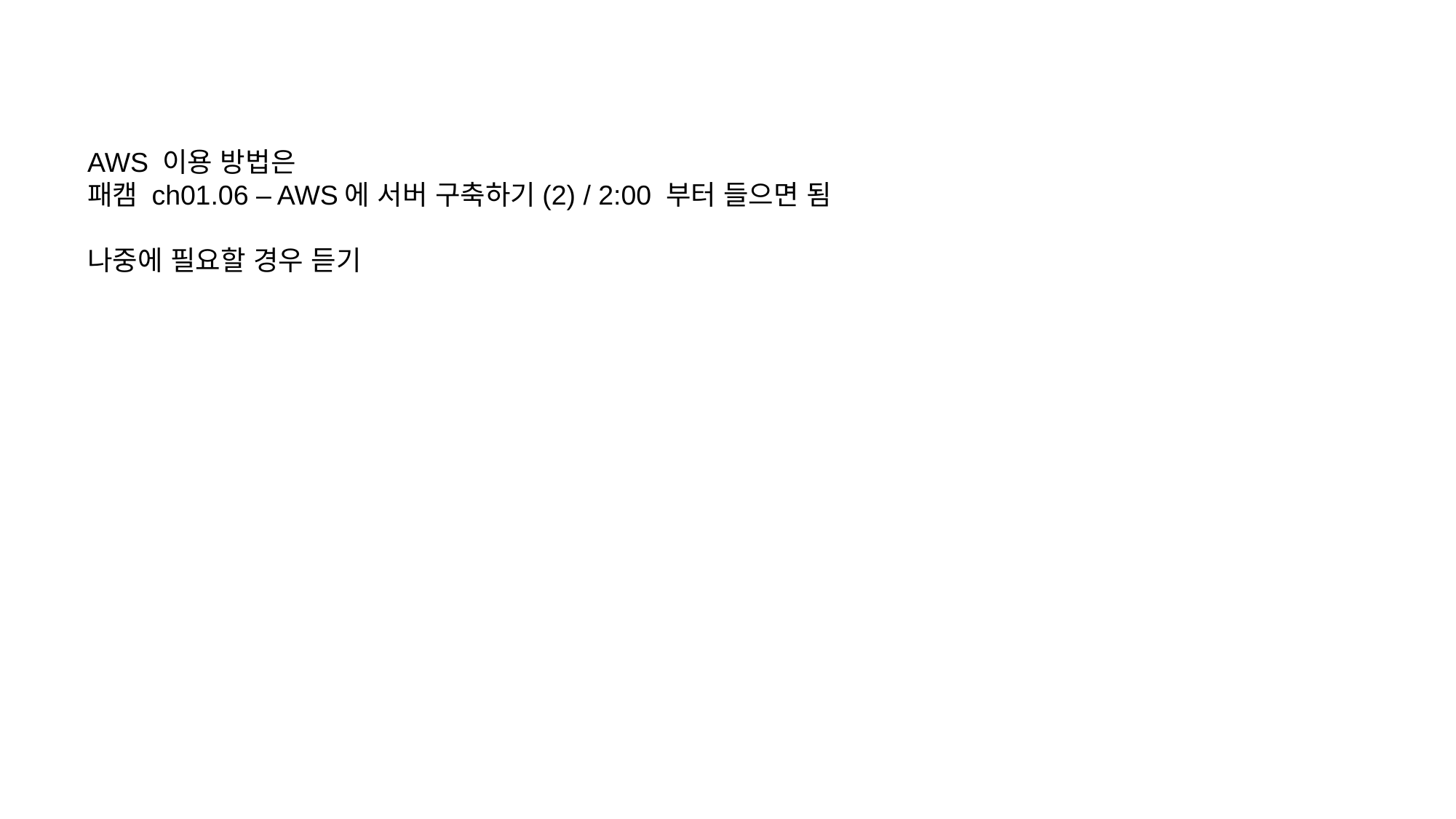

AWS 이용 방법은
패캠 ch01.06 – AWS에 서버 구축하기(2) / 2:00 부터 들으면 됨

나중에 필요할 경우 듣기